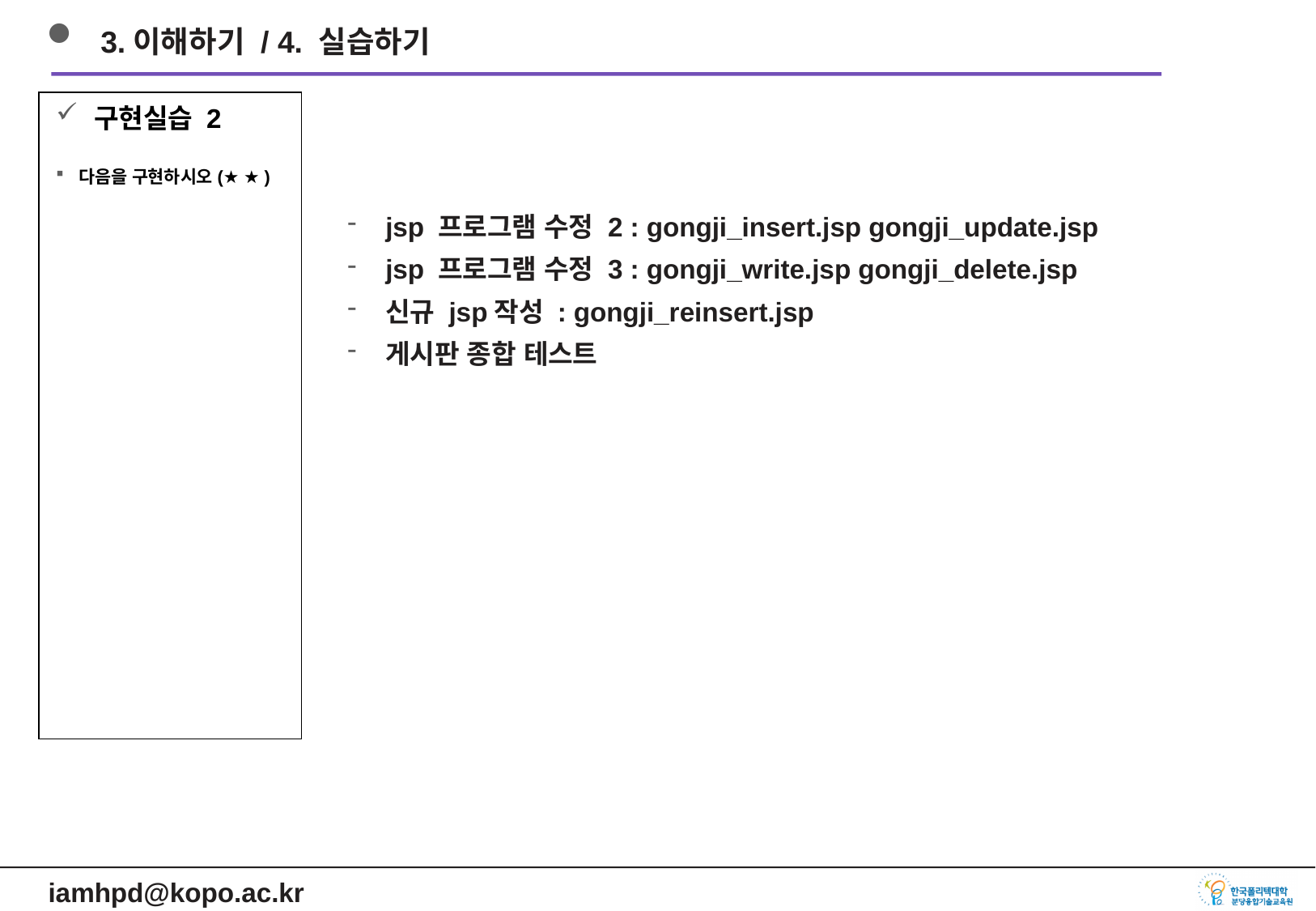

3.이해하기 / 4. 실습하기
구현실습 2

다음을 구현하시오(★ ★ )

jsp 프로그램 수정 2 : gongji_insert.jsp gongji_update.jsp
jsp 프로그램 수정 3 : gongji_write.jsp gongji_delete.jsp
신규 jsp작성 : gongji_reinsert.jsp
게시판 종합 테스트